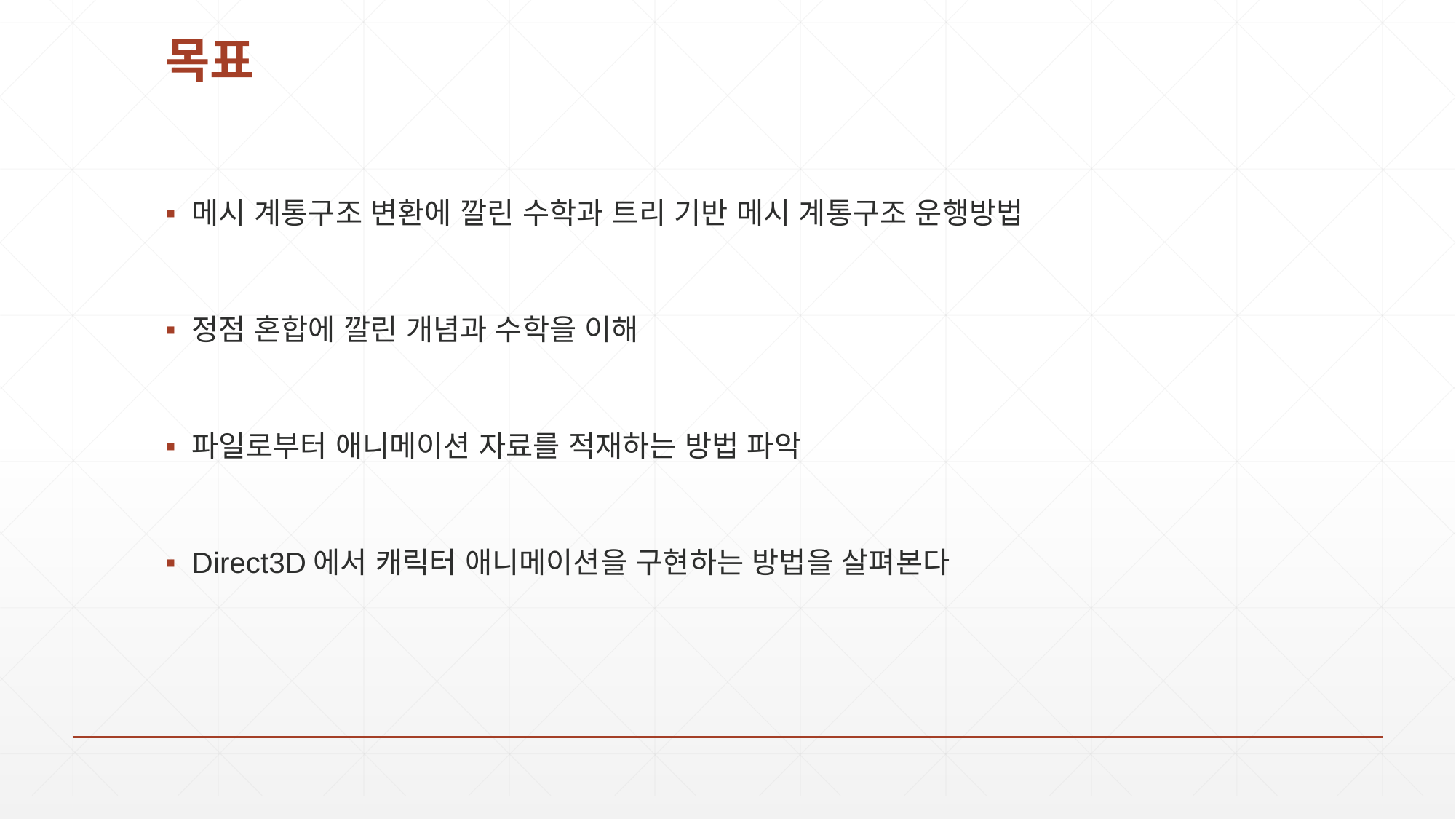

# 목표

메시 계통구조 변환에 깔린 수학과 트리 기반 메시 계통구조 운행방법

정점 혼합에 깔린 개념과 수학을 이해

파일로부터 애니메이션 자료를 적재하는 방법 파악

Direct3D에서 캐릭터 애니메이션을 구현하는 방법을 살펴본다